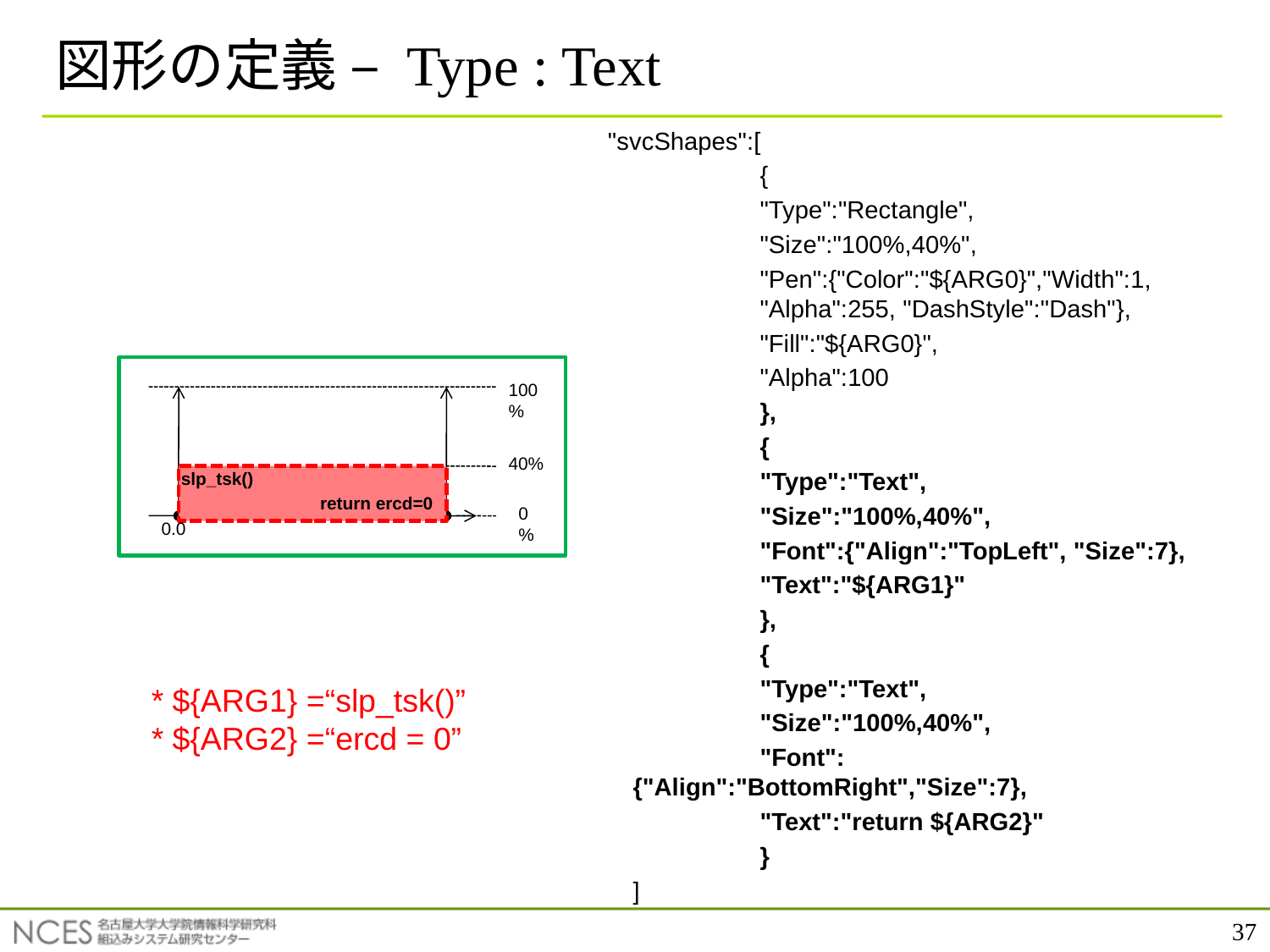

# 図形の定義 – Type : Text
"svcShapes":[
		{
		"Type":"Rectangle",
		"Size":"100%,40%",
		"Pen":{"Color":"${ARG0}","Width":1, 	"Alpha":255, "DashStyle":"Dash"},
		"Fill":"${ARG0}",
		"Alpha":100
		},
		{
		"Type":"Text",
		"Size":"100%,40%",
		"Font":{"Align":"TopLeft", "Size":7},
		"Text":"${ARG1}"
		},
		{
		"Type":"Text",
		"Size":"100%,40%",
		"Font":{"Align":"BottomRight","Size":7},
		"Text":"return ${ARG2}"
		}
	]

100%
40%
slp_tsk()

return ercd=0
0%
0.0
* ${ARG1} =“slp_tsk()”
* ${ARG2} =“ercd = 0”
37